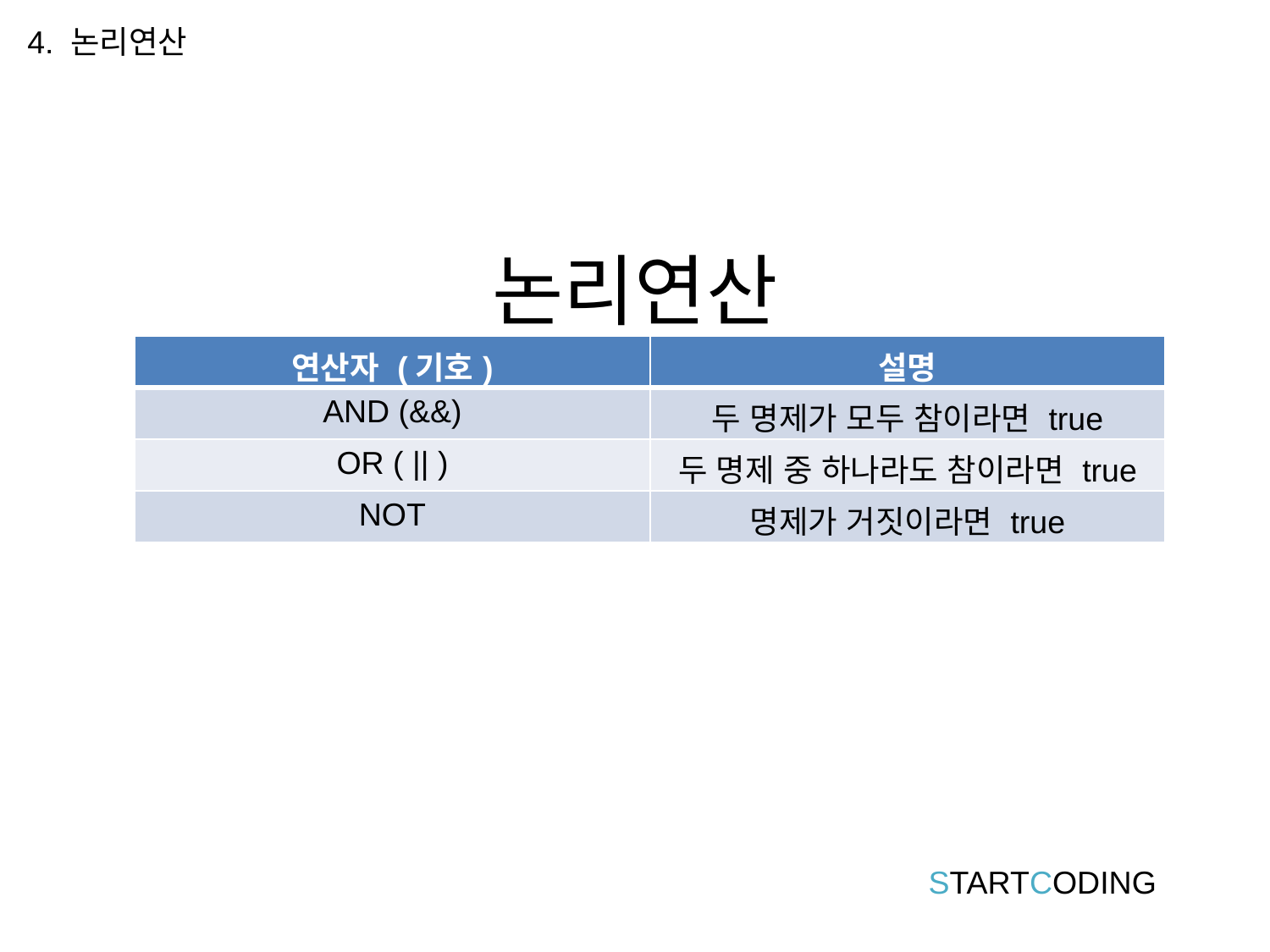

4. 논리연산
# 논리연산
| 연산자 (기호) | 설명 |
| --- | --- |
| AND (&&) | 두 명제가 모두 참이라면 true |
| OR ( || ) | 두 명제 중 하나라도 참이라면 true |
| NOT | 명제가 거짓이라면 true |
STARTCODING